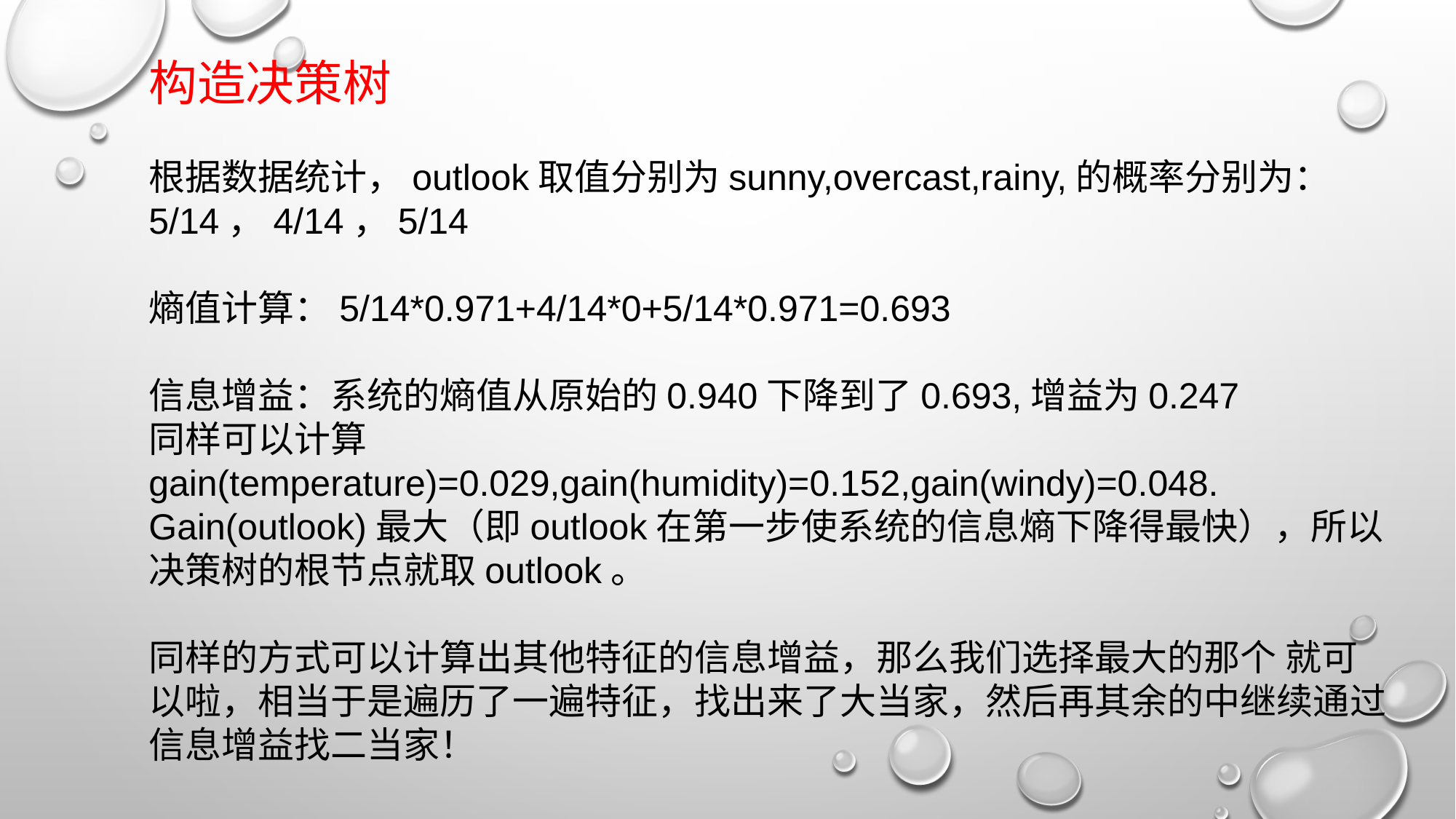

构造决策树
根据数据统计，outlook取值分别为sunny,overcast,rainy,的概率分别为：5/14，4/14，5/14

熵值计算：5/14*0.971+4/14*0+5/14*0.971=0.693

信息增益：系统的熵值从原始的0.940下降到了0.693,增益为0.247
同样可以计算gain(temperature)=0.029,gain(humidity)=0.152,gain(windy)=0.048.
Gain(outlook)最大（即outlook在第一步使系统的信息熵下降得最快），所以决策树的根节点就取outlook。

同样的方式可以计算出其他特征的信息增益，那么我们选择最大的那个 就可以啦，相当于是遍历了一遍特征，找出来了大当家，然后再其余的中继续通过信息增益找二当家！